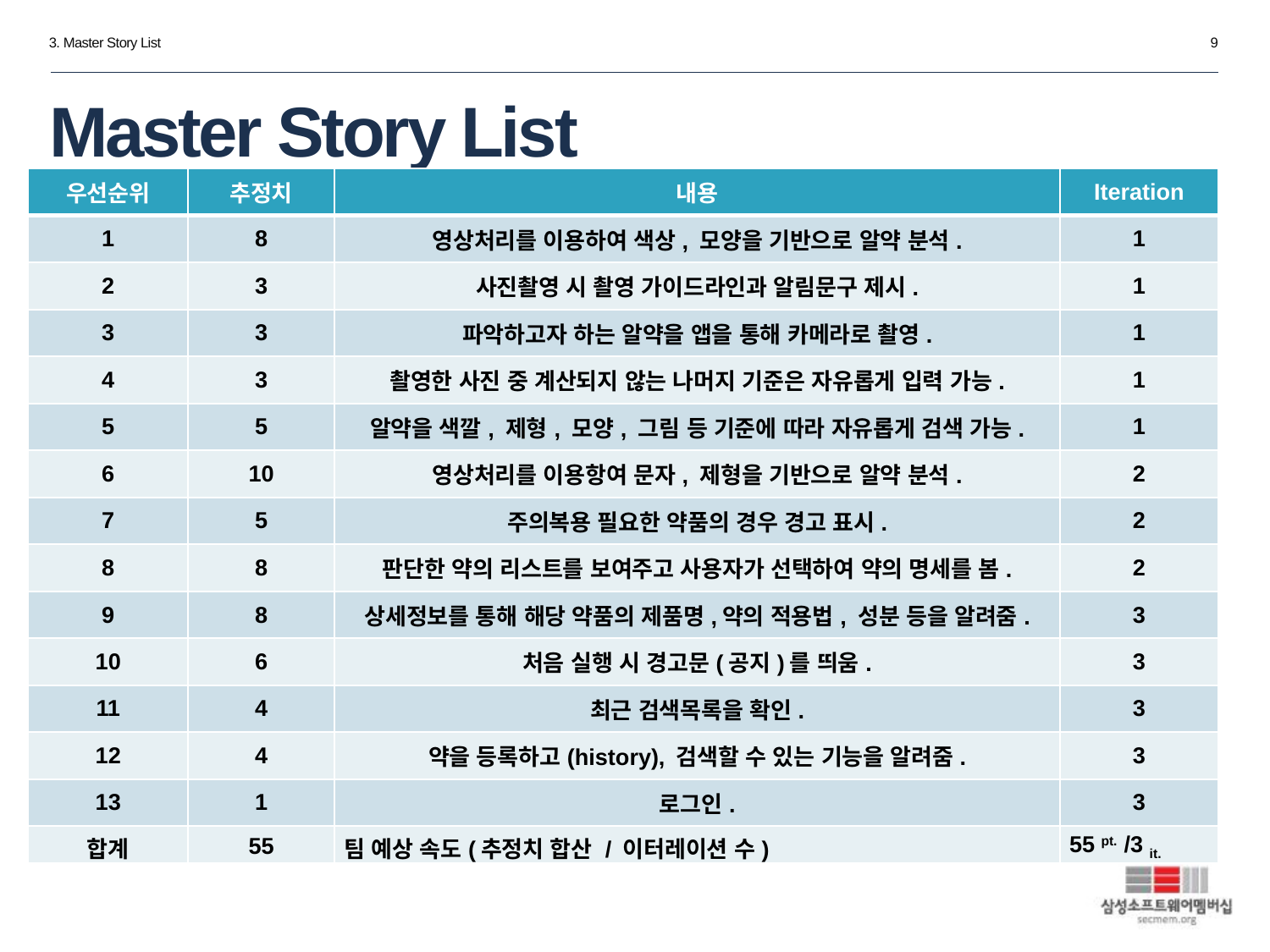

3. Master Story List
9
# Master Story List
| 우선순위 | 추정치 | 내용 | Iteration |
| --- | --- | --- | --- |
| 1 | 8 | 영상처리를 이용하여 색상, 모양을 기반으로 알약 분석. | 1 |
| 2 | 3 | 사진촬영 시 촬영 가이드라인과 알림문구 제시. | 1 |
| 3 | 3 | 파악하고자 하는 알약을 앱을 통해 카메라로 촬영. | 1 |
| 4 | 3 | 촬영한 사진 중 계산되지 않는 나머지 기준은 자유롭게 입력 가능. | 1 |
| 5 | 5 | 알약을 색깔, 제형, 모양, 그림 등 기준에 따라 자유롭게 검색 가능. | 1 |
| 6 | 10 | 영상처리를 이용항여 문자, 제형을 기반으로 알약 분석. | 2 |
| 7 | 5 | 주의복용 필요한 약품의 경우 경고 표시. | 2 |
| 8 | 8 | 판단한 약의 리스트를 보여주고 사용자가 선택하여 약의 명세를 봄. | 2 |
| 9 | 8 | 상세정보를 통해 해당 약품의 제품명,약의 적용법, 성분 등을 알려줌. | 3 |
| 10 | 6 | 처음 실행 시 경고문(공지)를 띄움. | 3 |
| 11 | 4 | 최근 검색목록을 확인. | 3 |
| 12 | 4 | 약을 등록하고(history), 검색할 수 있는 기능을 알려줌. | 3 |
| 13 | 1 | 로그인. | 3 |
| 합계 | 55 | 팀 예상 속도(추정치 합산 / 이터레이션 수) | 55 pt. /3 it. |